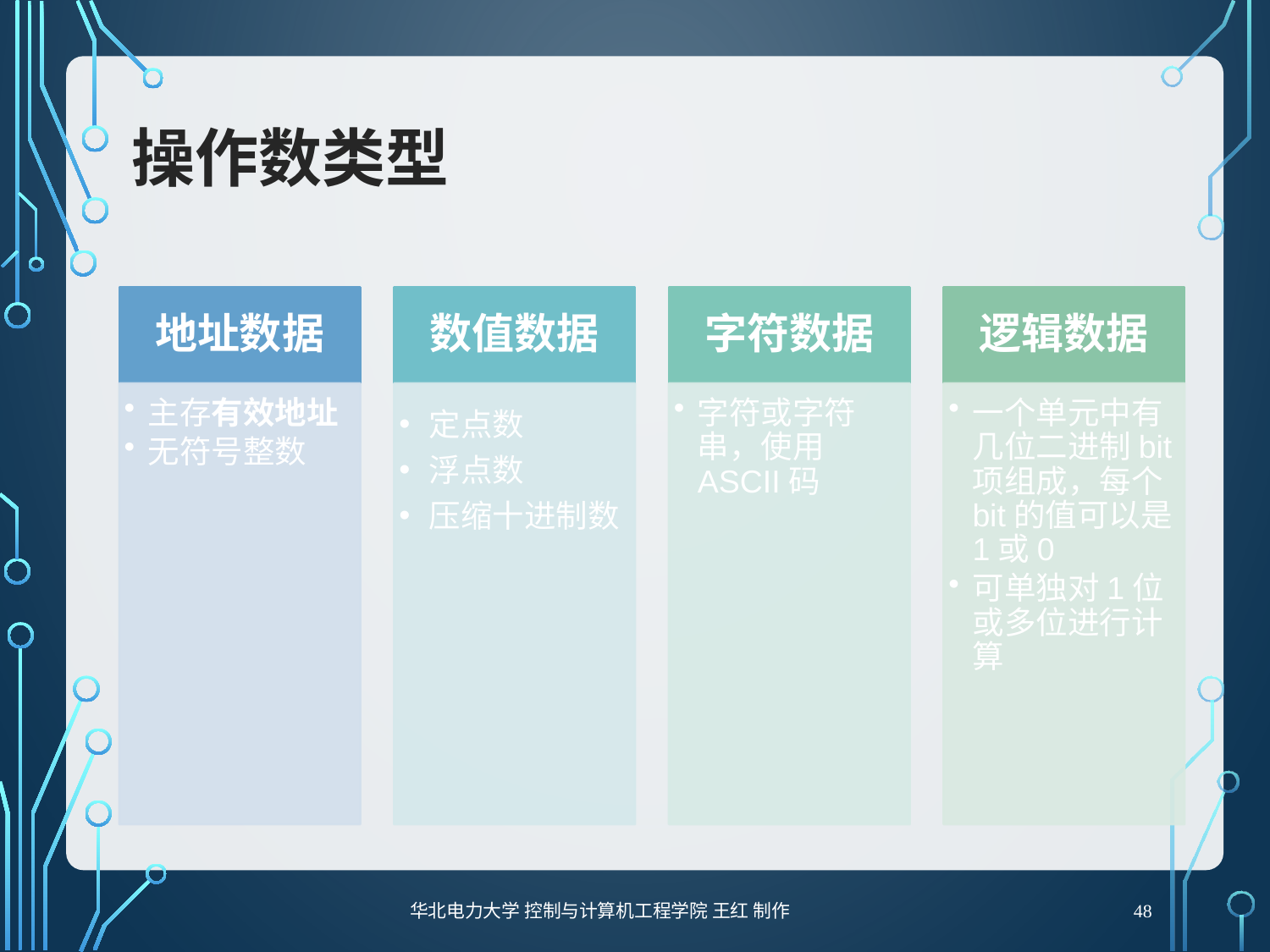

# 操作数类型
地址数据
主存有效地址
无符号整数
数值数据
定点数
浮点数
压缩十进制数

字符数据
字符或字符串，使用ASCII码
逻辑数据
一个单元中有几位二进制bit项组成，每个bit的值可以是1或0
可单独对1位或多位进行计算
48
华北电力大学 控制与计算机工程学院 王红 制作